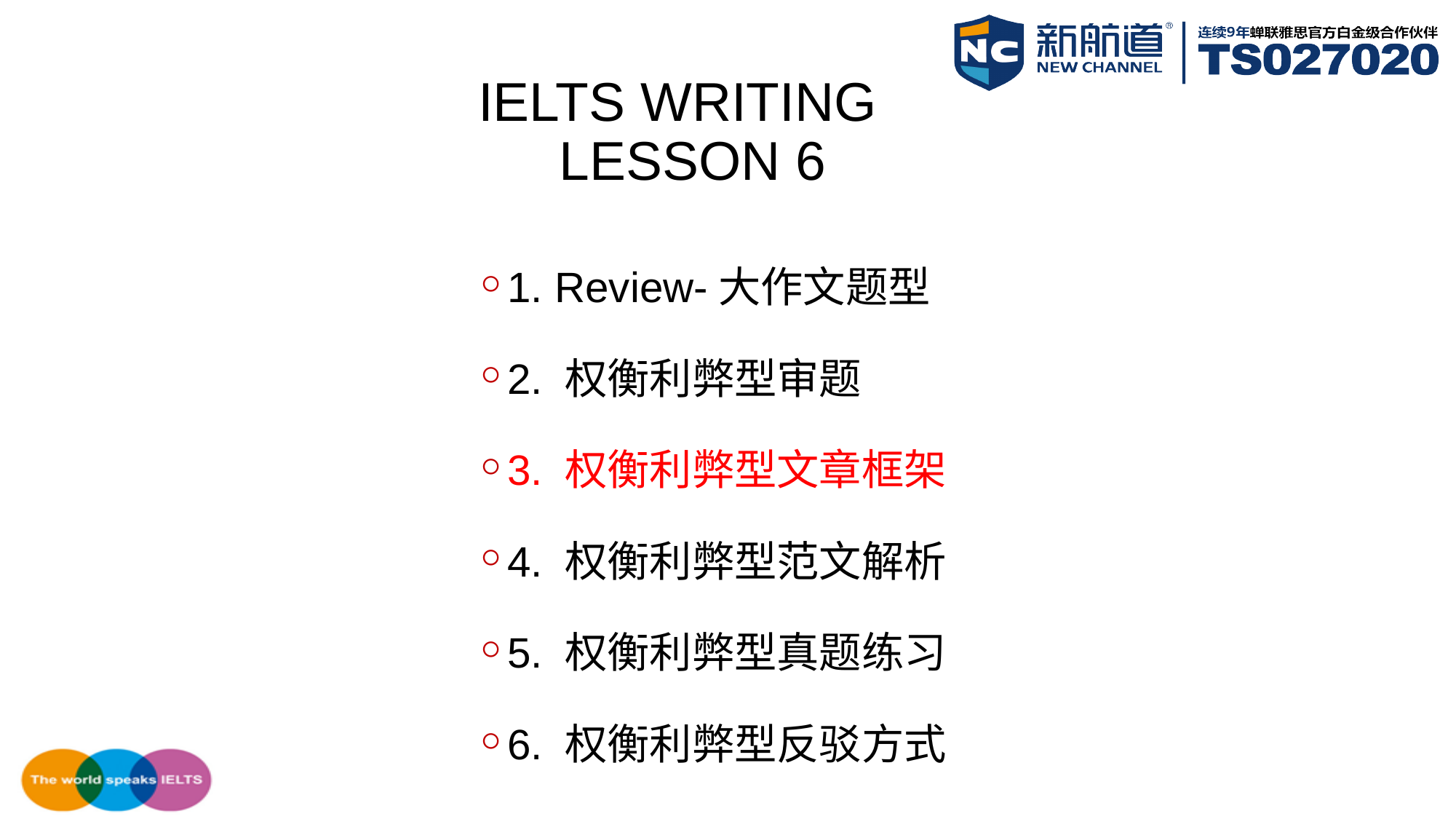

IELTS WRITING
LESSON 6
1. Review-大作文题型
2. 权衡利弊型审题
3. 权衡利弊型文章框架
4. 权衡利弊型范文解析
5. 权衡利弊型真题练习
6. 权衡利弊型反驳方式